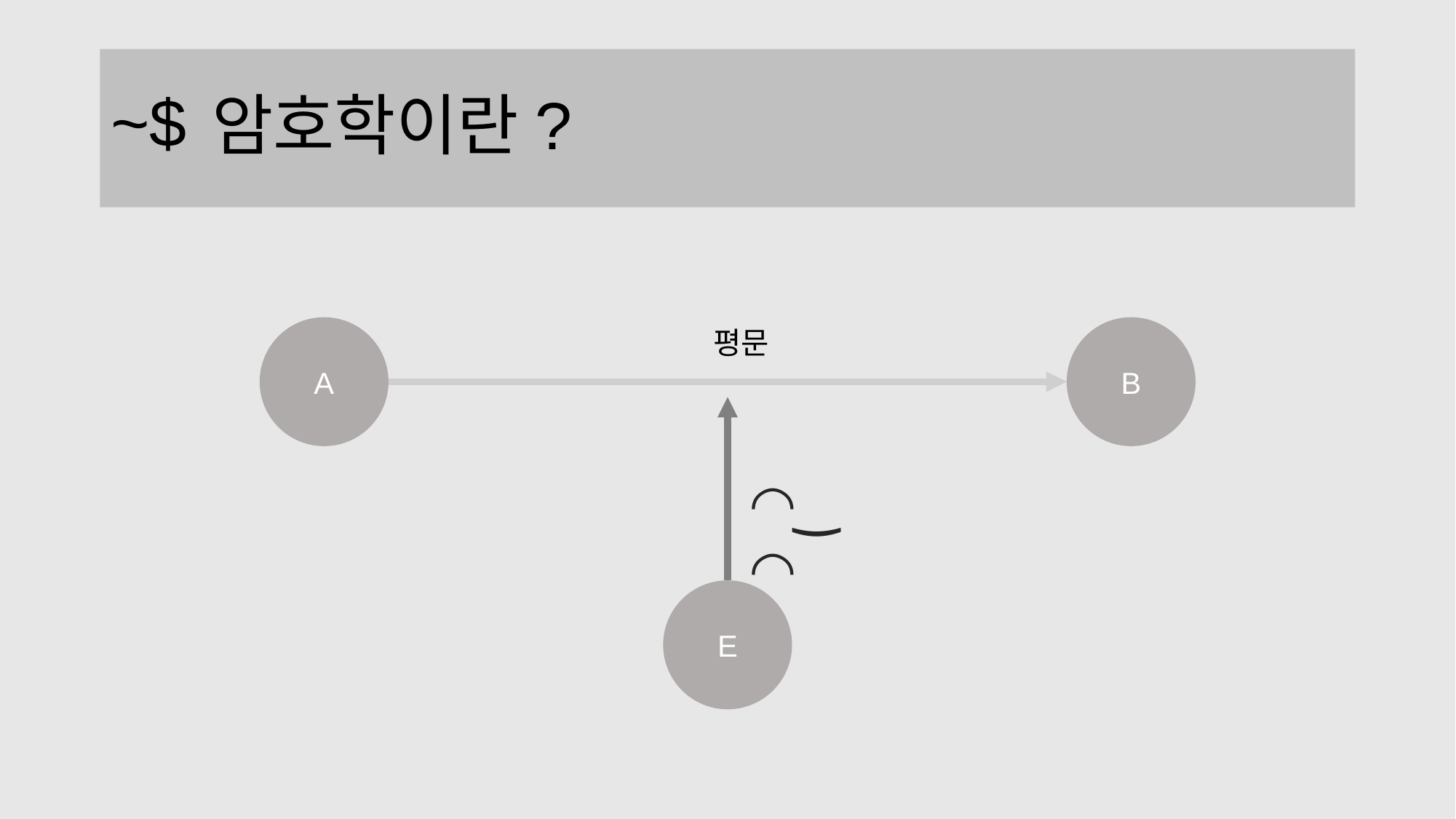

# 암호학이란?
A
B
평문
◠‿◠
E